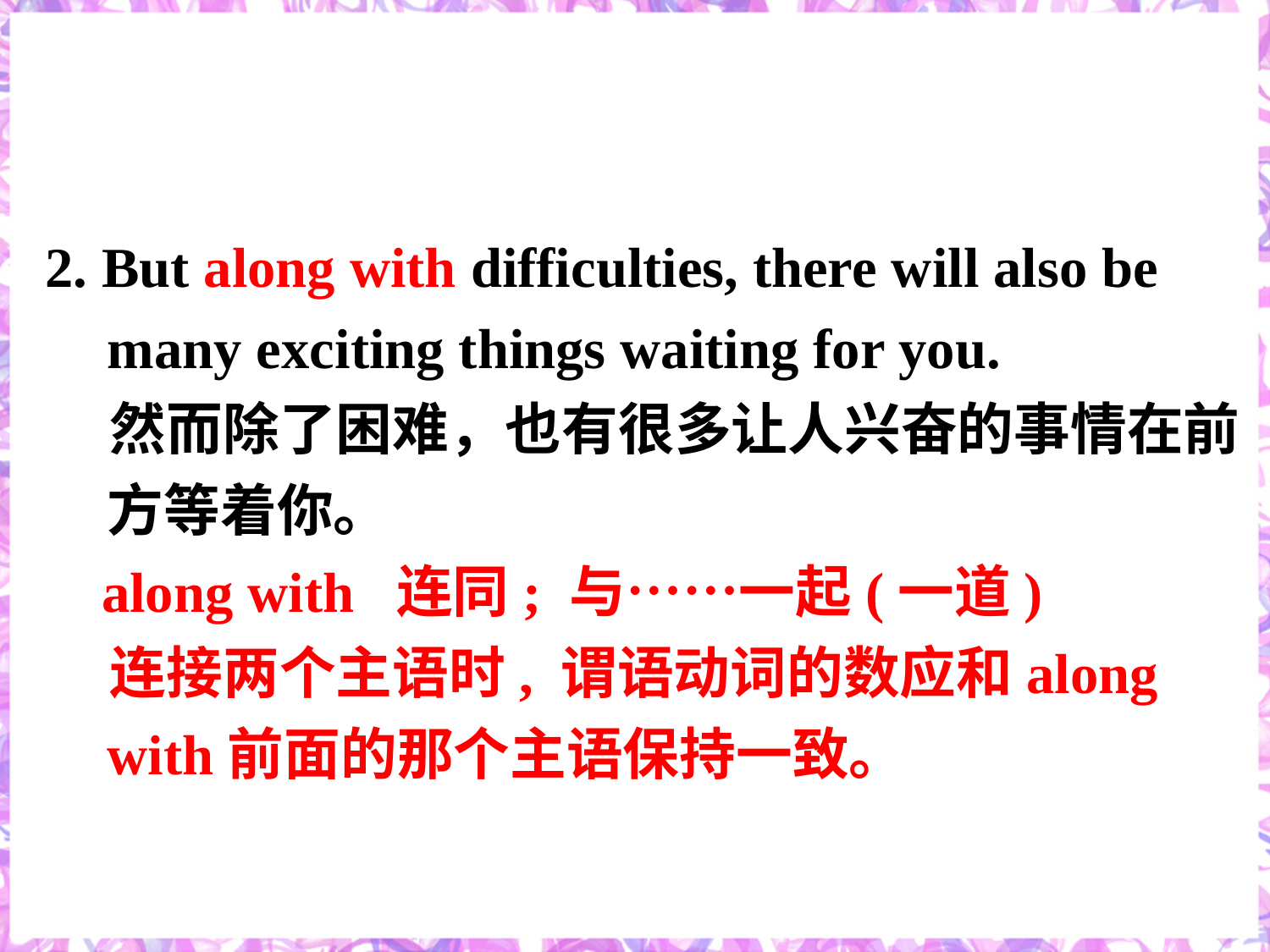

2. But along with difficulties, there will also be many exciting things waiting for you.
    然而除了困难，也有很多让人兴奋的事情在前方等着你。
    along with  连同; 与……一起(一道)
    连接两个主语时, 谓语动词的数应和along with前面的那个主语保持一致。